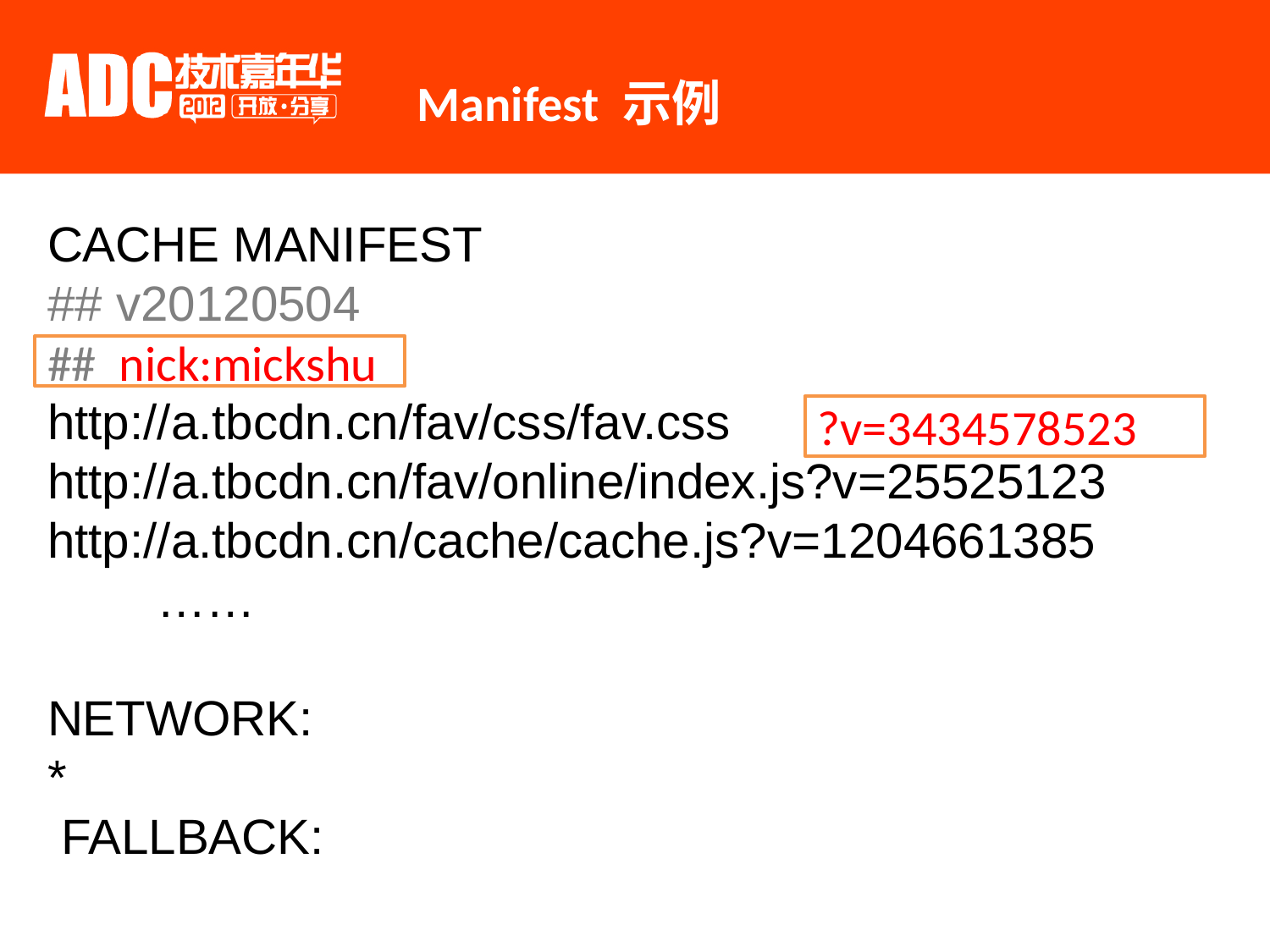

Manifest 示例
CACHE MANIFEST
## v20120504

http://a.tbcdn.cn/fav/css/fav.css
http://a.tbcdn.cn/fav/online/index.js?v=25525123
http://a.tbcdn.cn/cache/cache.js?v=1204661385
        ……

NETWORK:
*
 FALLBACK:
##  nick:mickshu
?v=3434578523